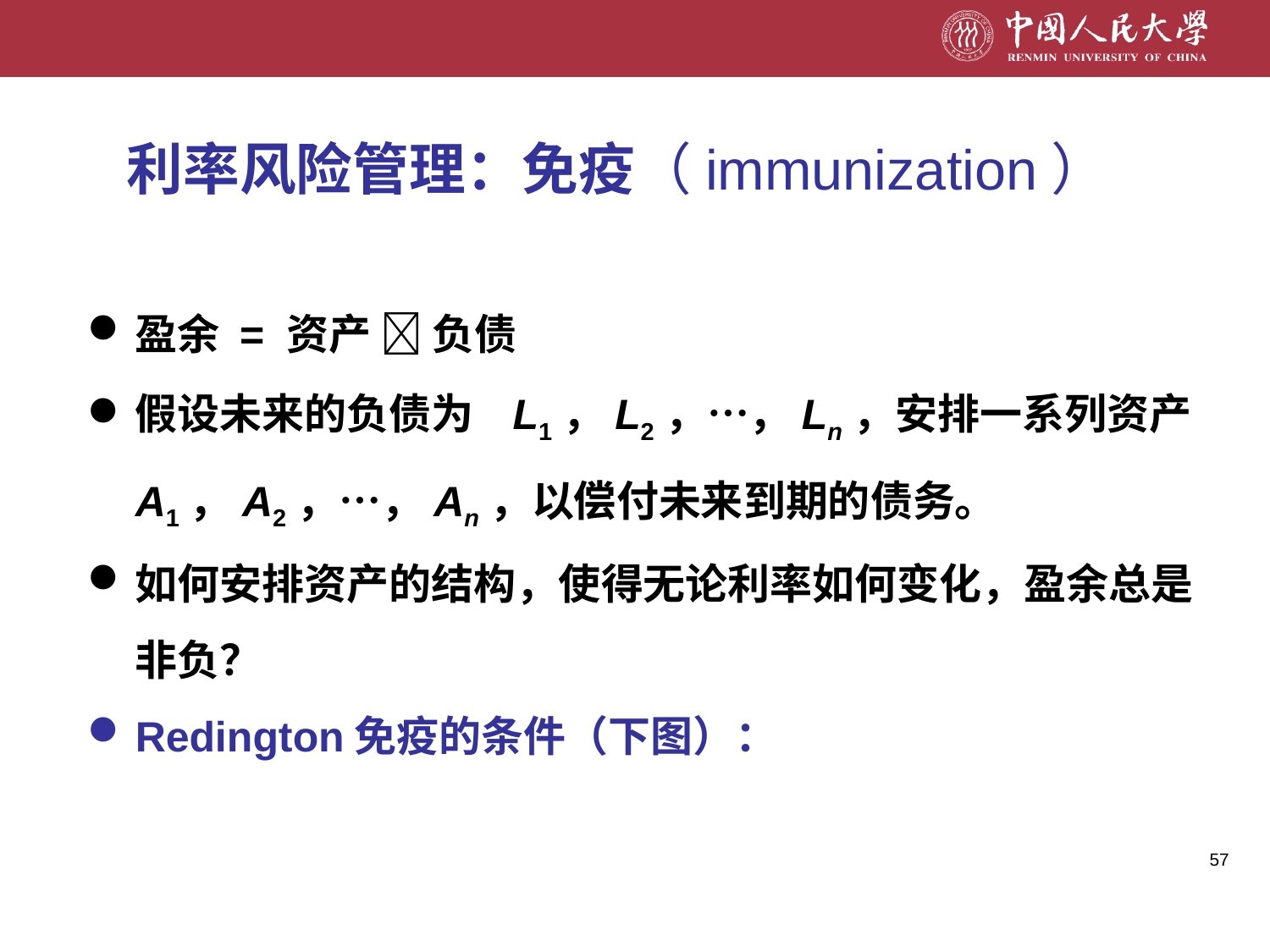

利率风险管理：免疫（immunization）
盈余 = 资产 − 负债
假设未来的负债为   L1，L2，…，Ln，安排一系列资产A1，A2，…，An，以偿付未来到期的债务。
如何安排资产的结构，使得无论利率如何变化，盈余总是非负？
Redington免疫的条件（下图）：
57